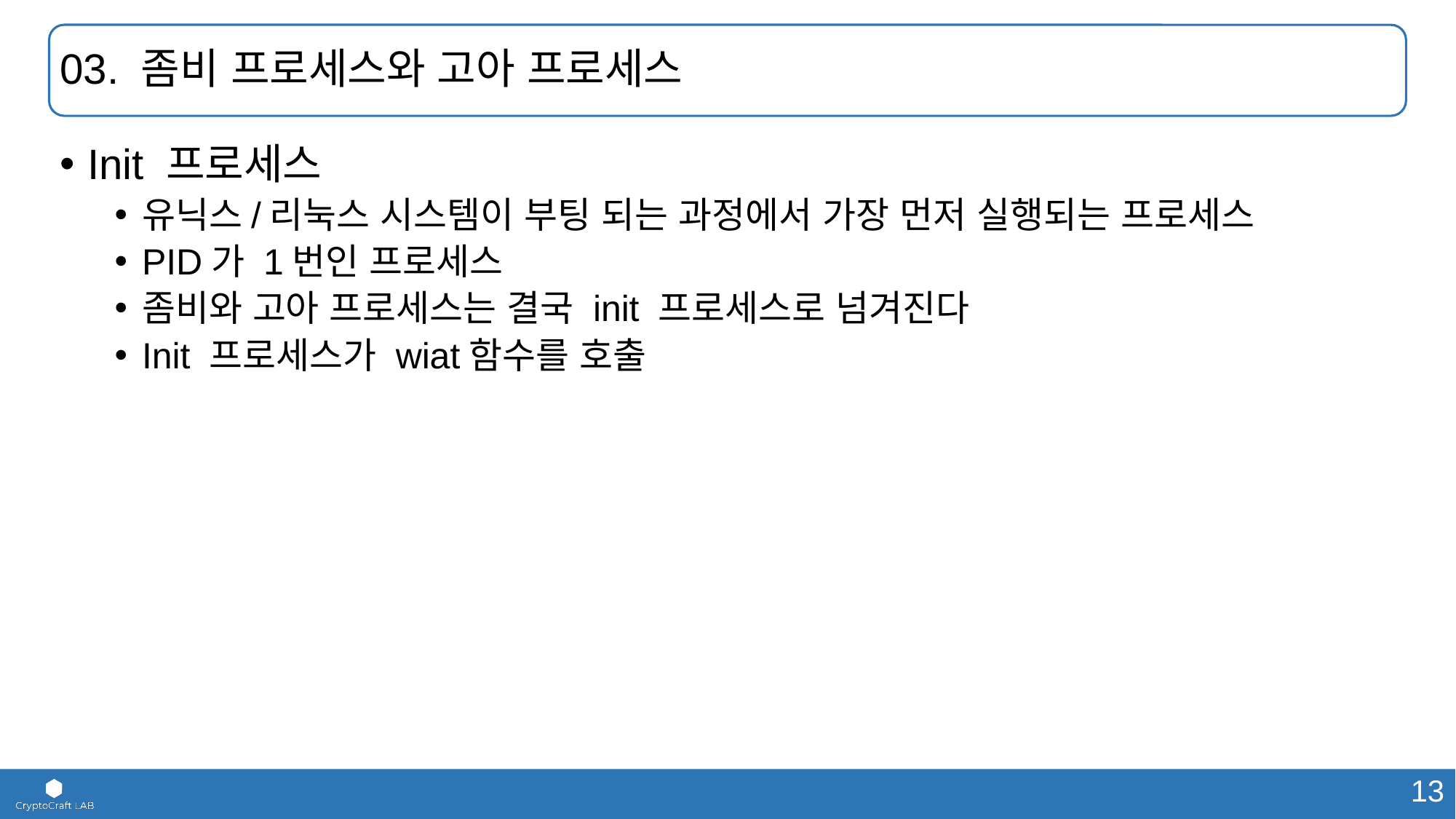

# 03. 좀비 프로세스와 고아 프로세스
Init 프로세스
유닉스/리눅스 시스템이 부팅 되는 과정에서 가장 먼저 실행되는 프로세스
PID가 1번인 프로세스
좀비와 고아 프로세스는 결국 init 프로세스로 넘겨진다
Init 프로세스가 wiat함수를 호출